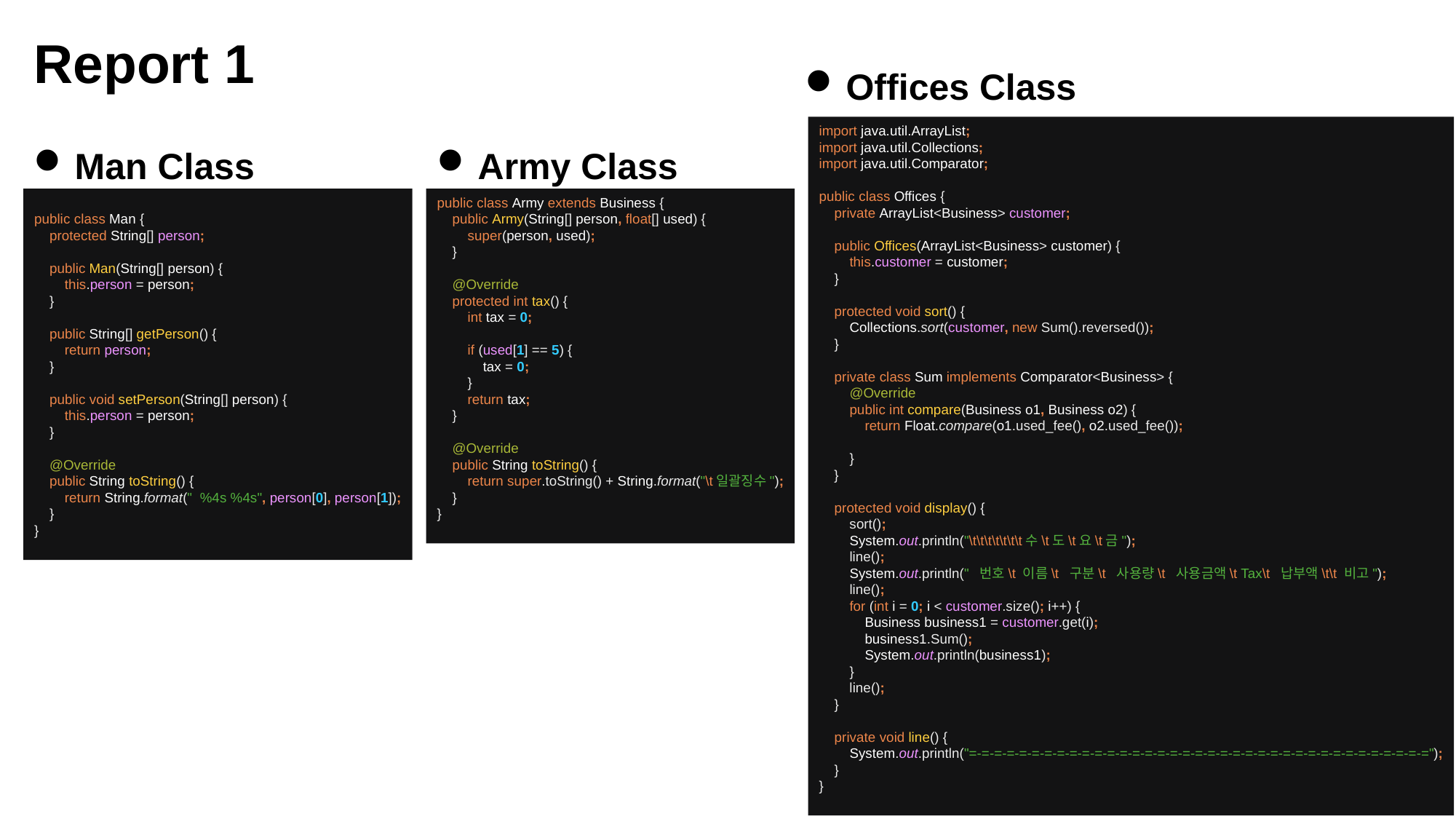

Report 1
Offices Class
import java.util.ArrayList;
import java.util.Collections;
import java.util.Comparator;
public class Offices {
    private ArrayList<Business> customer;
    public Offices(ArrayList<Business> customer) {
        this.customer = customer;
    }
    protected void sort() {
        Collections.sort(customer, new Sum().reversed());
    }
    private class Sum implements Comparator<Business> {
        @Override
        public int compare(Business o1, Business o2) {
            return Float.compare(o1.used_fee(), o2.used_fee());
        }
    }
    protected void display() {
        sort();
        System.out.println("\t\t\t\t\t\t\t수\t도\t요\t금");
        line();
        System.out.println("  번호\t 이름\t  구분\t  사용량\t  사용금액\t Tax\t  납부액\t\t 비고");
        line();
        for (int i = 0; i < customer.size(); i++) {
            Business business1 = customer.get(i);
            business1.Sum();
            System.out.println(business1);
        }
        line();
    }
    private void line() {
        System.out.println("=-=-=-=-=-=-=-=-=-=-=-=-=-=-=-=-=-=-=-=-=-=-=-=-=-=-=-=-=-=-=-=-=-=-=-=-=");
    }
}
Man Class
Army Class
public class Man {
    protected String[] person;
    public Man(String[] person) {
        this.person = person;
    }
    public String[] getPerson() {
        return person;
    }
    public void setPerson(String[] person) {
        this.person = person;
    }
    @Override
    public String toString() {
        return String.format("  %4s %4s", person[0], person[1]);
    }
}
public class Army extends Business {
    public Army(String[] person, float[] used) {
        super(person, used);
    }
    @Override
    protected int tax() {
        int tax = 0;
        if (used[1] == 5) {
            tax = 0;
        }
        return tax;
    }
    @Override
    public String toString() {
        return super.toString() + String.format("\t일괄징수");
    }
}